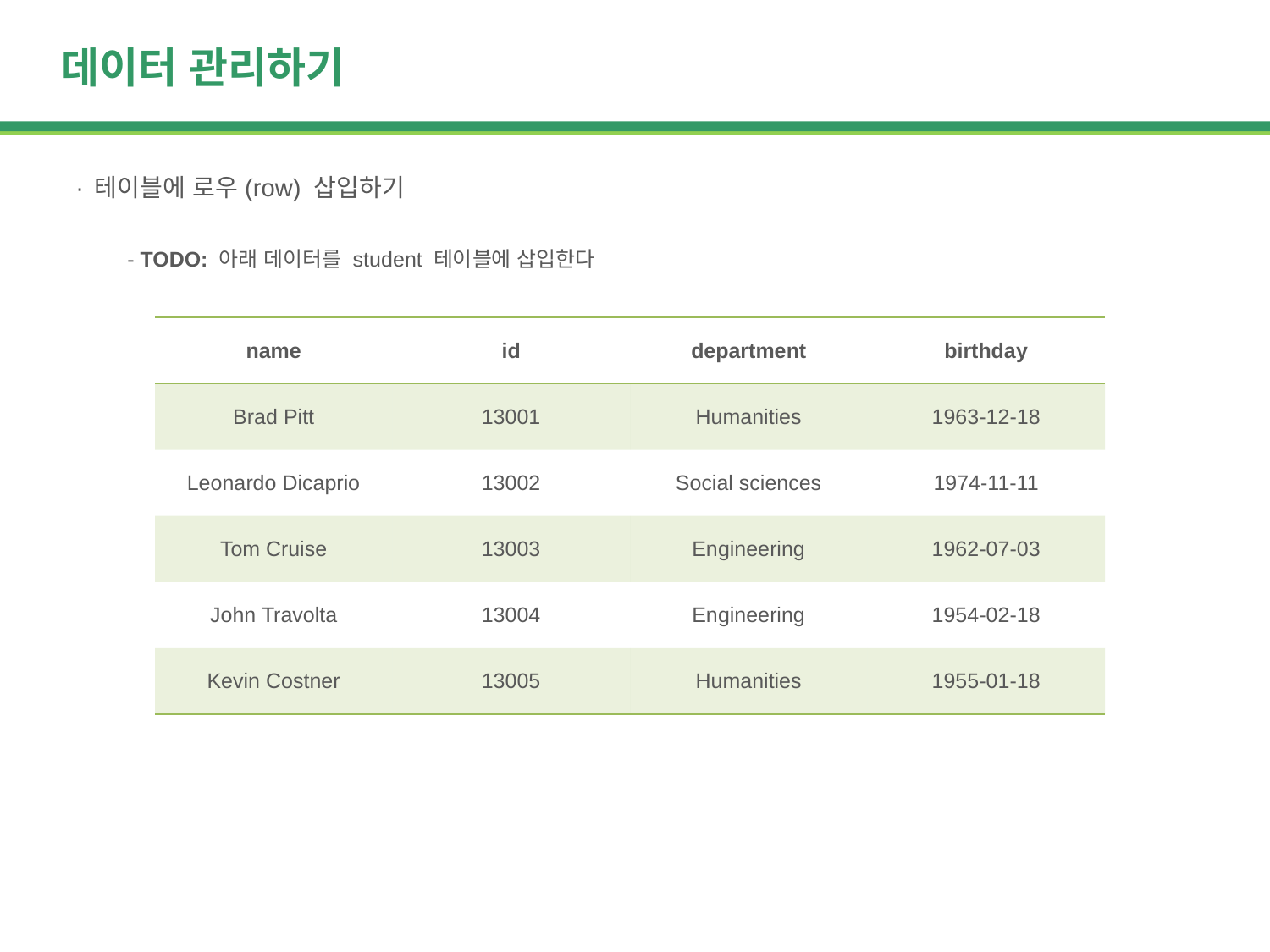

데이터 관리하기

∙ 테이블에 로우(row) 삽입하기
- TODO: 아래 데이터를 student 테이블에 삽입한다
| name | id | department | birthday |
| --- | --- | --- | --- |
| Brad Pitt | 13001 | Humanities | 1963-12-18 |
| Leonardo Dicaprio | 13002 | Social sciences | 1974-11-11 |
| Tom Cruise | 13003 | Engineering | 1962-07-03 |
| John Travolta | 13004 | Engineering | 1954-02-18 |
| Kevin Costner | 13005 | Humanities | 1955-01-18 |